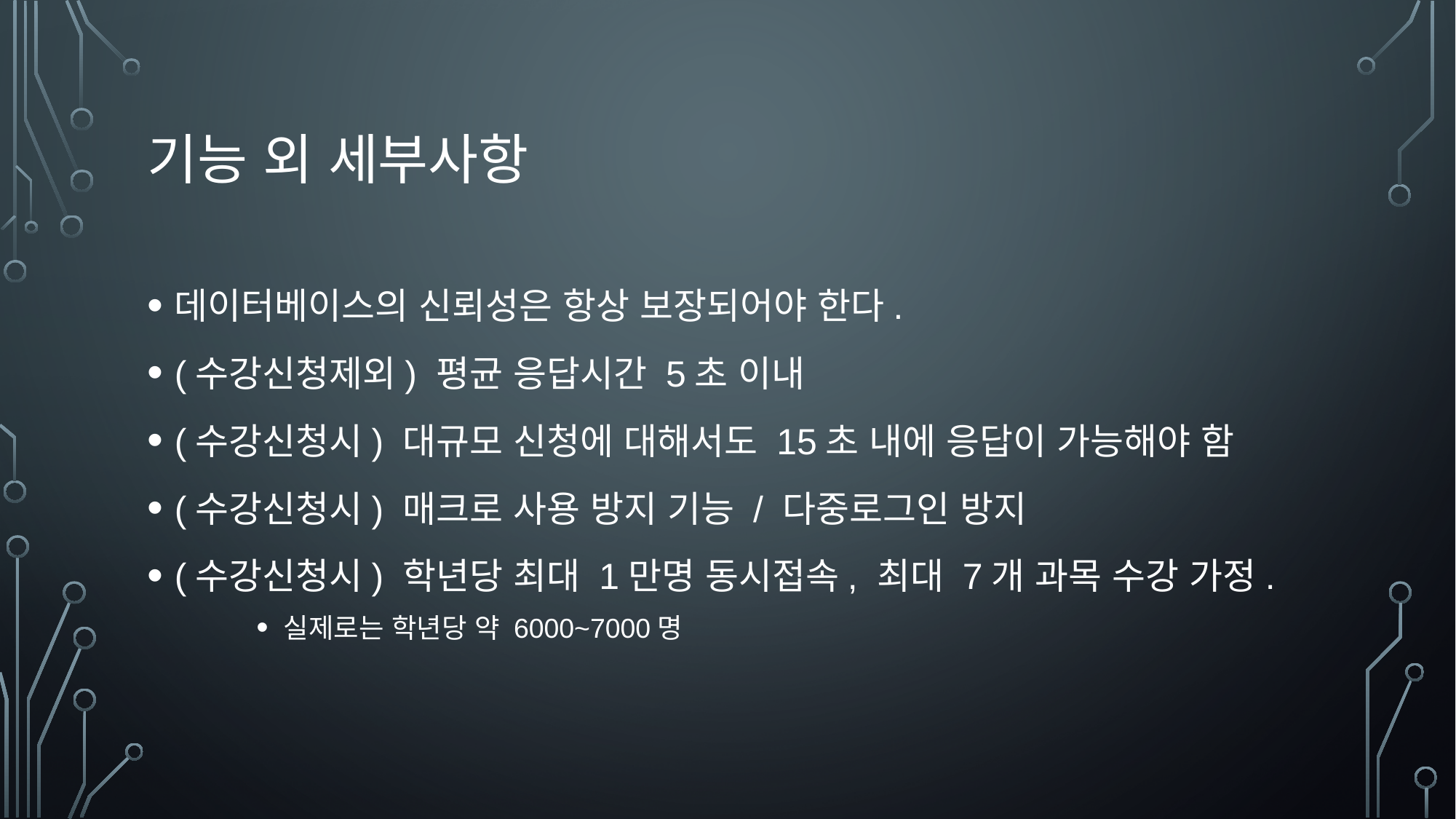

# 기능 외 세부사항
데이터베이스의 신뢰성은 항상 보장되어야 한다.
(수강신청제외) 평균 응답시간 5초 이내
(수강신청시) 대규모 신청에 대해서도 15초 내에 응답이 가능해야 함
(수강신청시) 매크로 사용 방지 기능 / 다중로그인 방지
(수강신청시) 학년당 최대 1만명 동시접속, 최대 7개 과목 수강 가정.
실제로는 학년당 약 6000~7000명